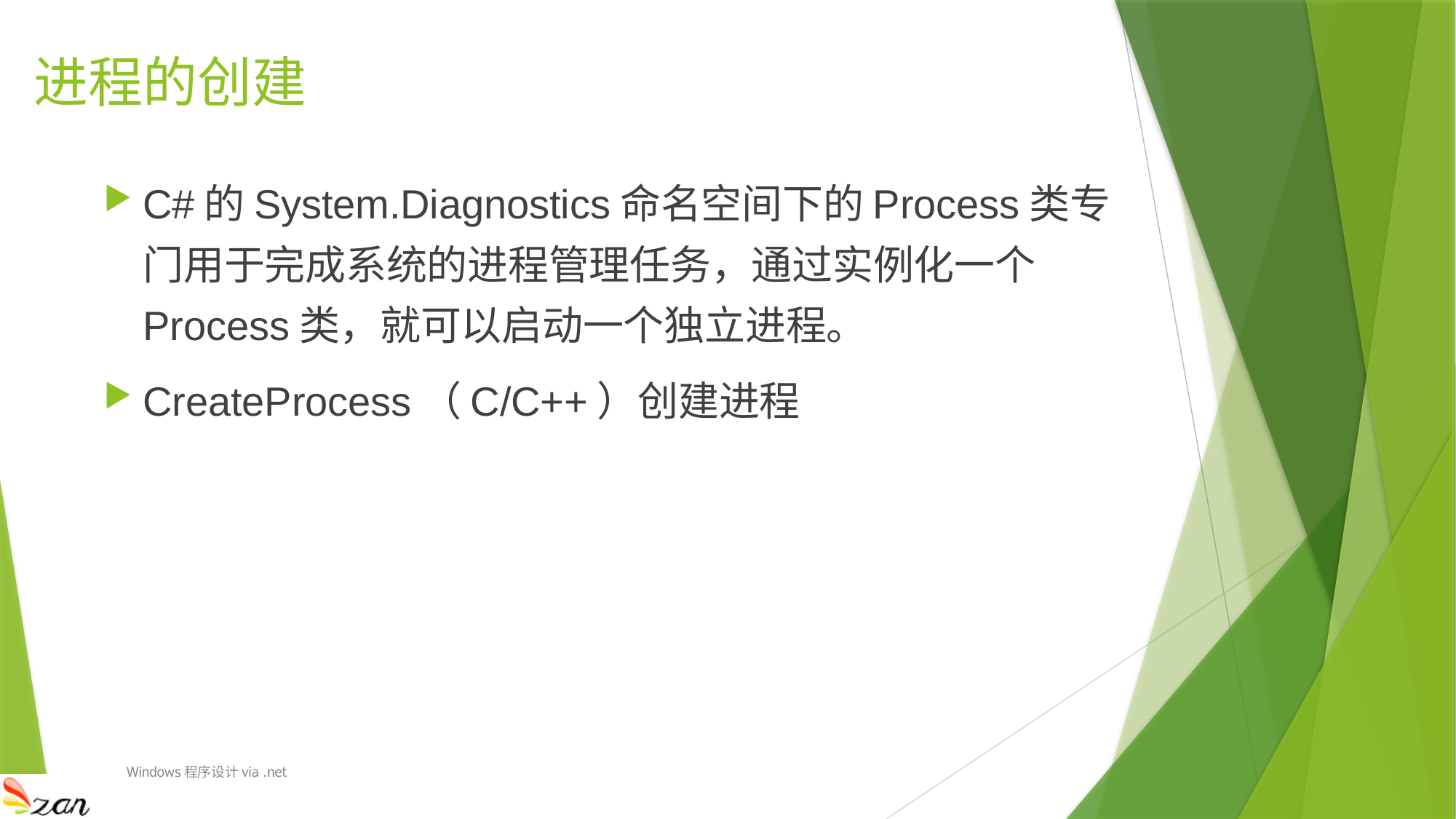

# 进程的创建
C#的System.Diagnostics命名空间下的Process类专门用于完成系统的进程管理任务，通过实例化一个Process类，就可以启动一个独立进程。
CreateProcess（C/C++）创建进程

Windows程序设计via .net